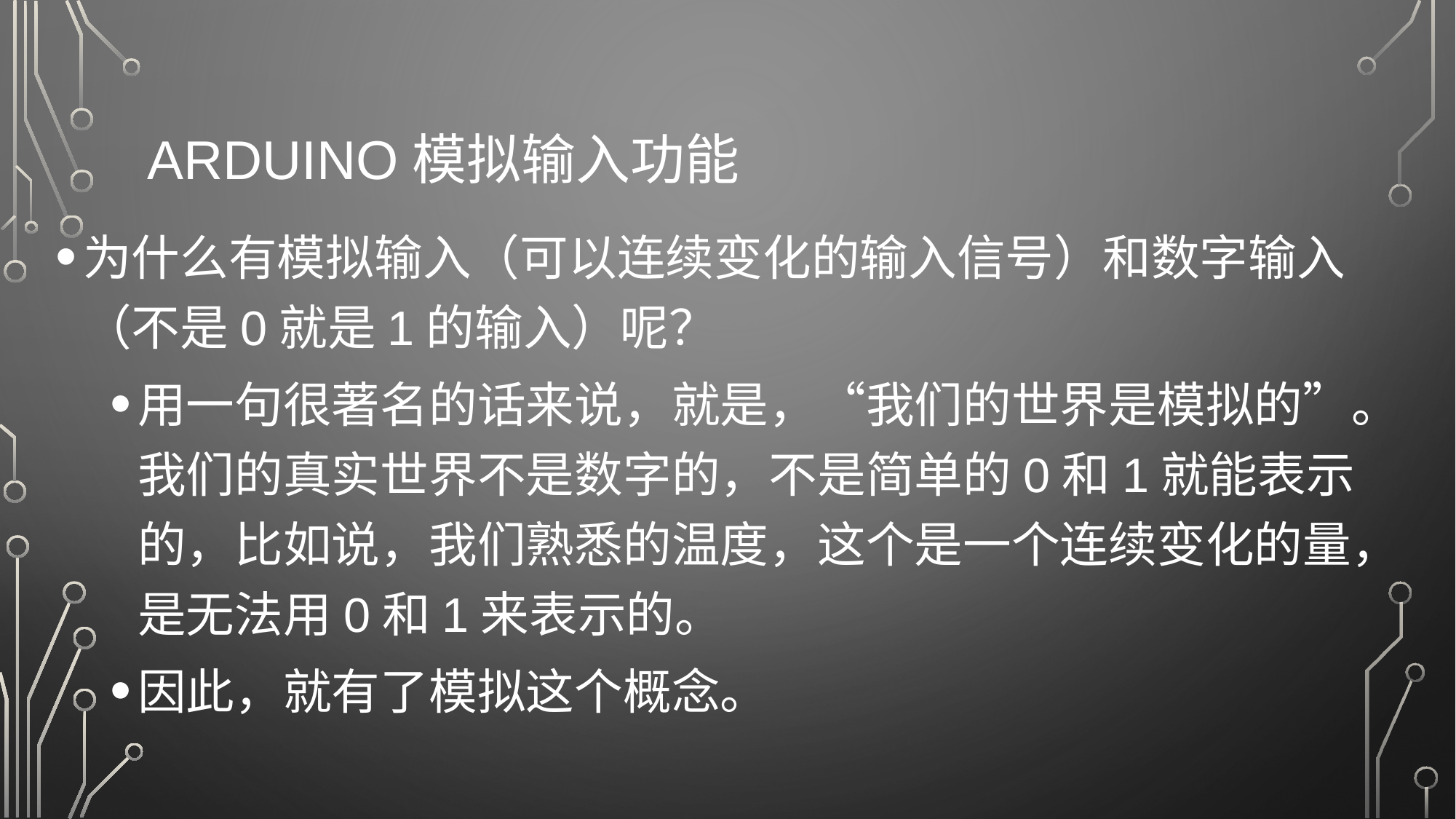

# Arduino模拟输入功能
为什么有模拟输入（可以连续变化的输入信号）和数字输入（不是0就是1的输入）呢？
用一句很著名的话来说，就是，“我们的世界是模拟的”。我们的真实世界不是数字的，不是简单的0和1就能表示的，比如说，我们熟悉的温度，这个是一个连续变化的量，是无法用0和1来表示的。
因此，就有了模拟这个概念。